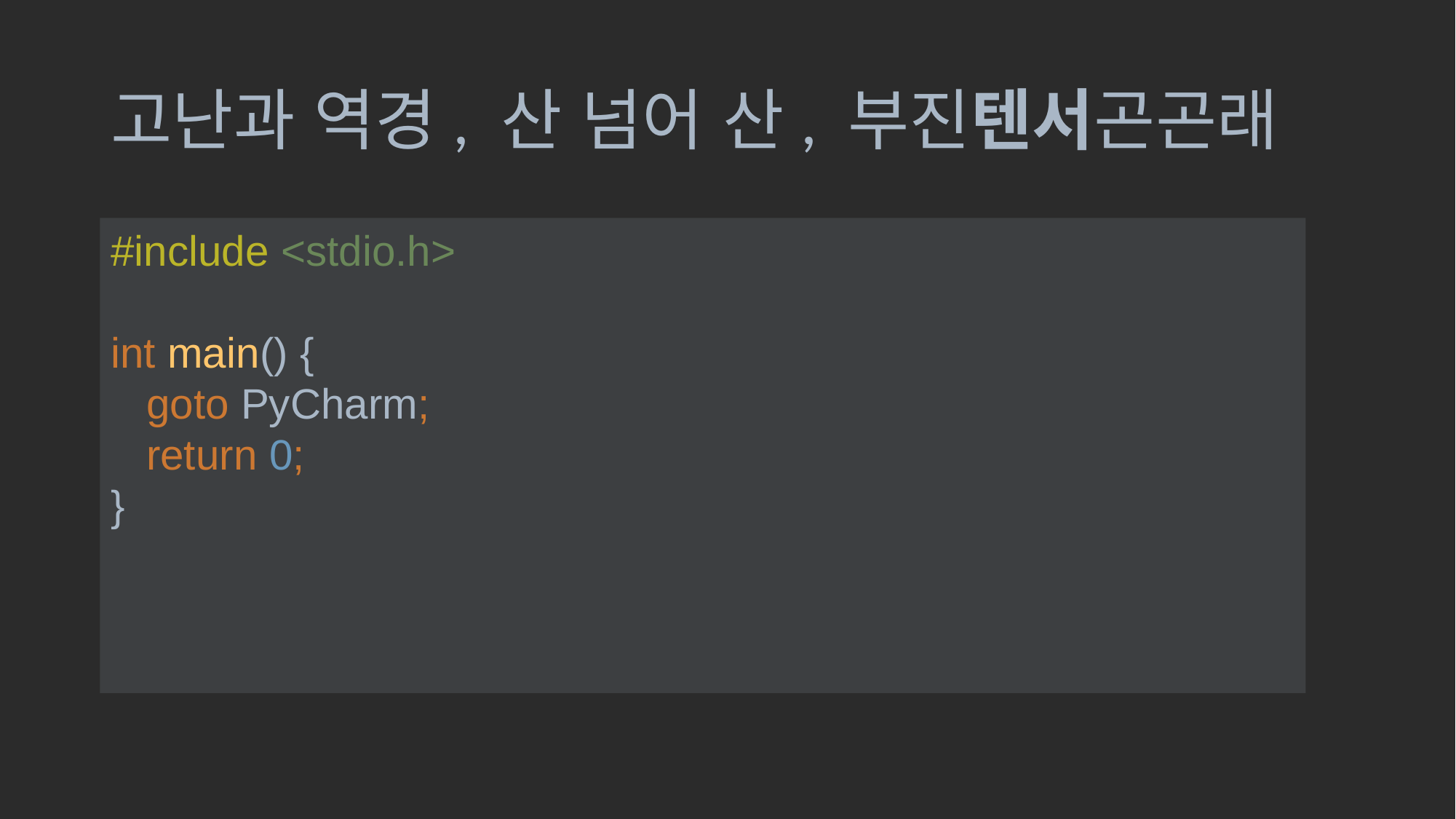

# 고난과 역경, 산 넘어 산, 부진텐서곤곤래
#include <stdio.h>
int main() {
   goto PyCharm;
   return 0;
}